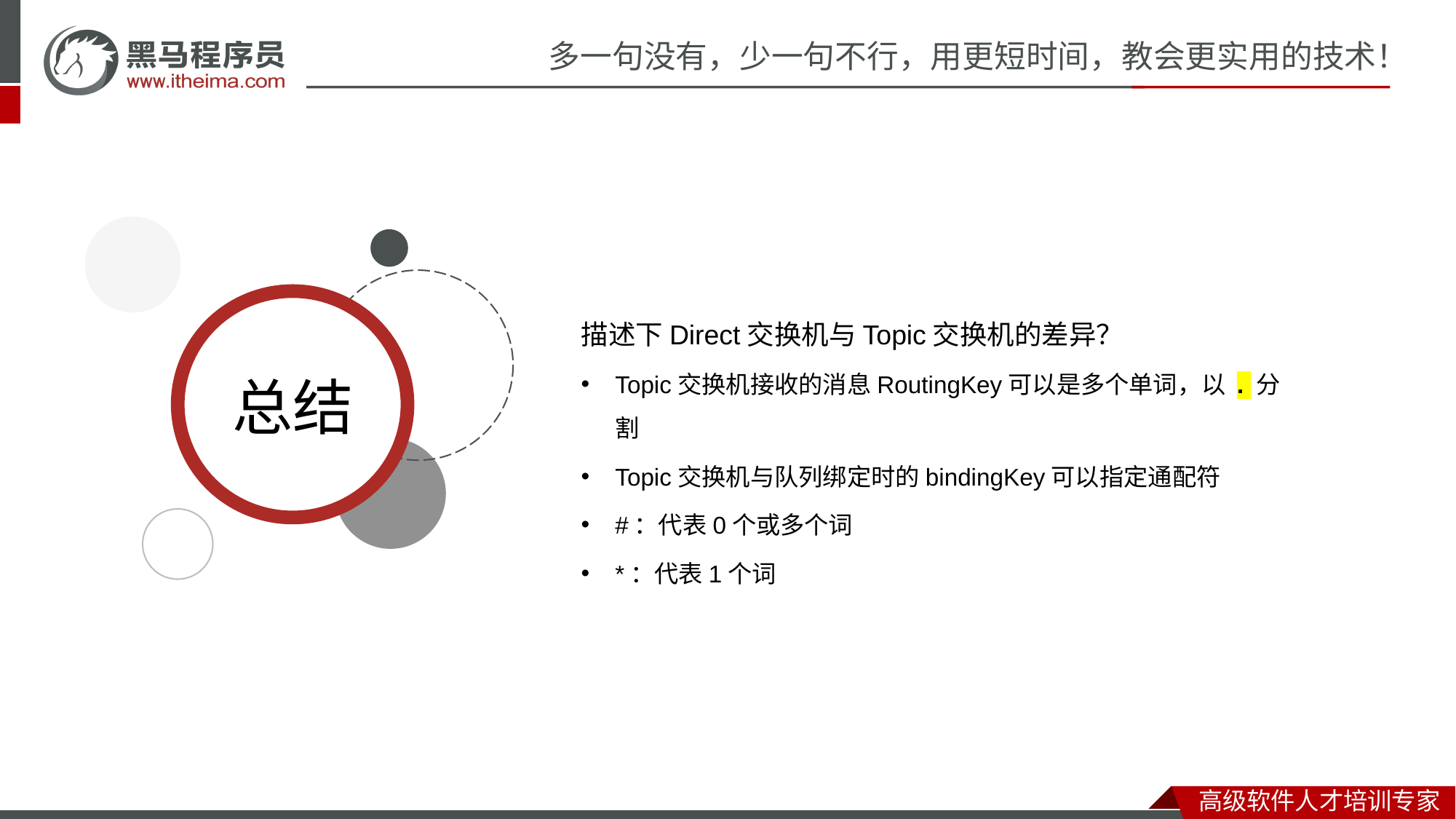

描述下Direct交换机与Topic交换机的差异？
Topic交换机接收的消息RoutingKey可以是多个单词，以 . 分割
Topic交换机与队列绑定时的bindingKey可以指定通配符
#：代表0个或多个词
*：代表1个词